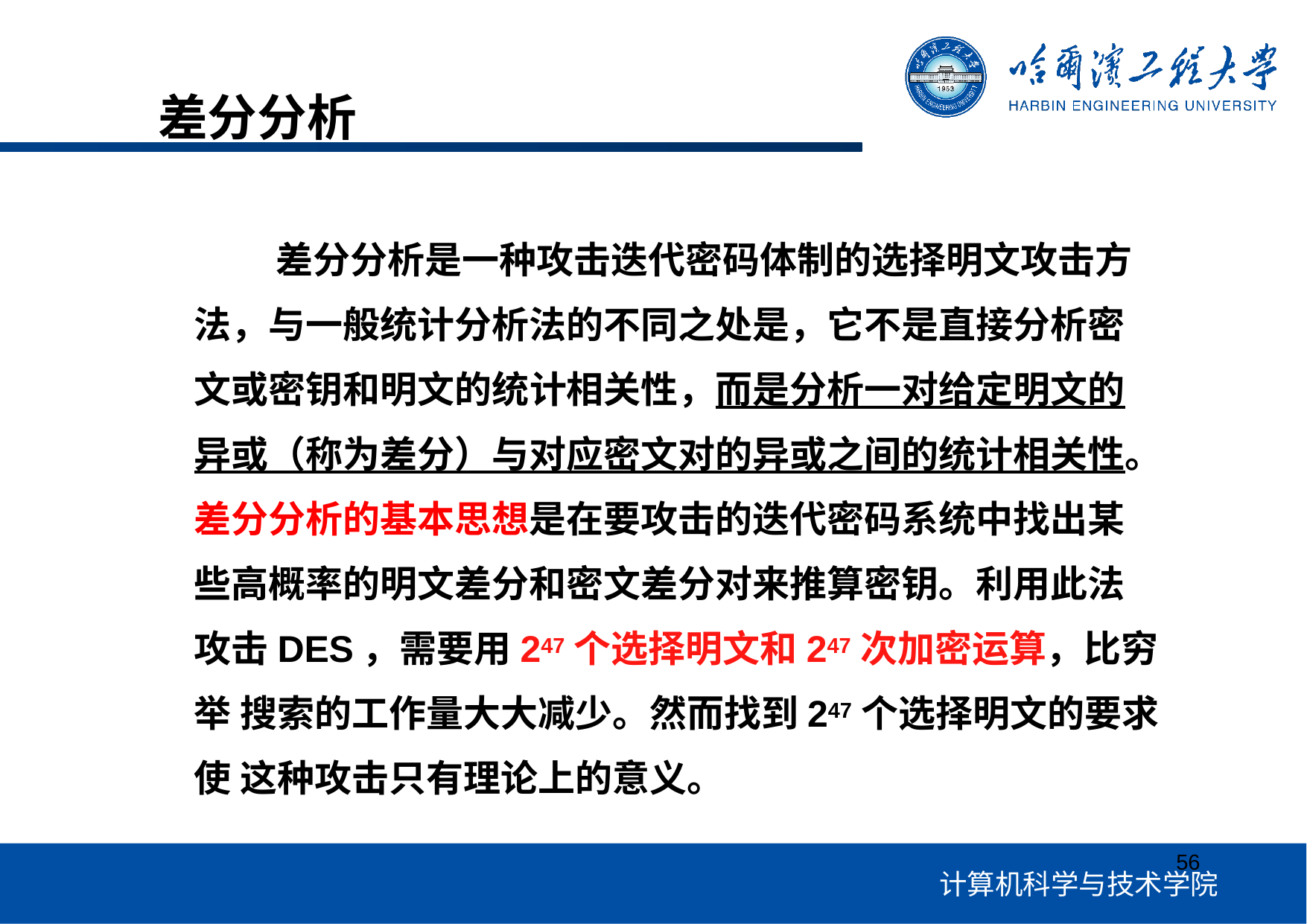

# 差分分析
差分分析是一种攻击迭代密码体制的选择明文攻击方 法，与一般统计分析法的不同之处是，它不是直接分析密 文或密钥和明文的统计相关性，而是分析一对给定明文的 异或（称为差分）与对应密文对的异或之间的统计相关性。 差分分析的基本思想是在要攻击的迭代密码系统中找出某 些高概率的明文差分和密文差分对来推算密钥。利用此法 攻击DES，需要用247个选择明文和247次加密运算，比穷举 搜索的工作量大大减少。然而找到247个选择明文的要求使 这种攻击只有理论上的意义。
56